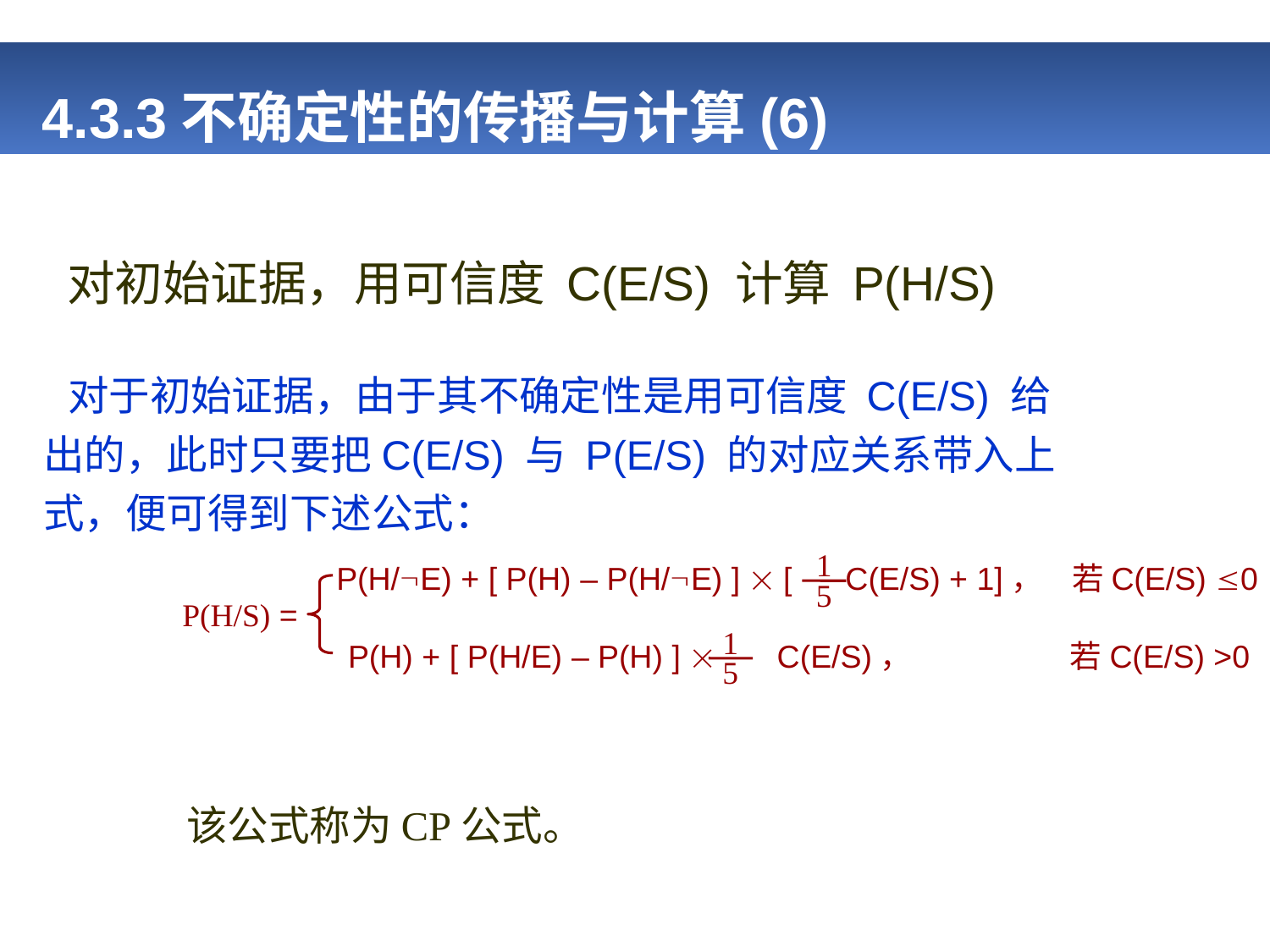

# 4.3.3不确定性的传播与计算(6)
    对初始证据，用可信度 C(E/S) 计算 P(H/S)

     对于初始证据，由于其不确定性是用可信度 C(E/S) 给出的，此时只要把C(E/S) 与 P(E/S) 的对应关系带入上式，便可得到下述公式：

                该公式称为CP公式。
1
5

P(H/¬E) + [ P(H) – P(H/¬E) ] × [      C(E/S) + 1]，    若C(E/S) ≤0

P(H/S) =
1
5

P(H) + [ P(H/E) – P(H) ] ×       C(E/S)，                      若C(E/S) >0